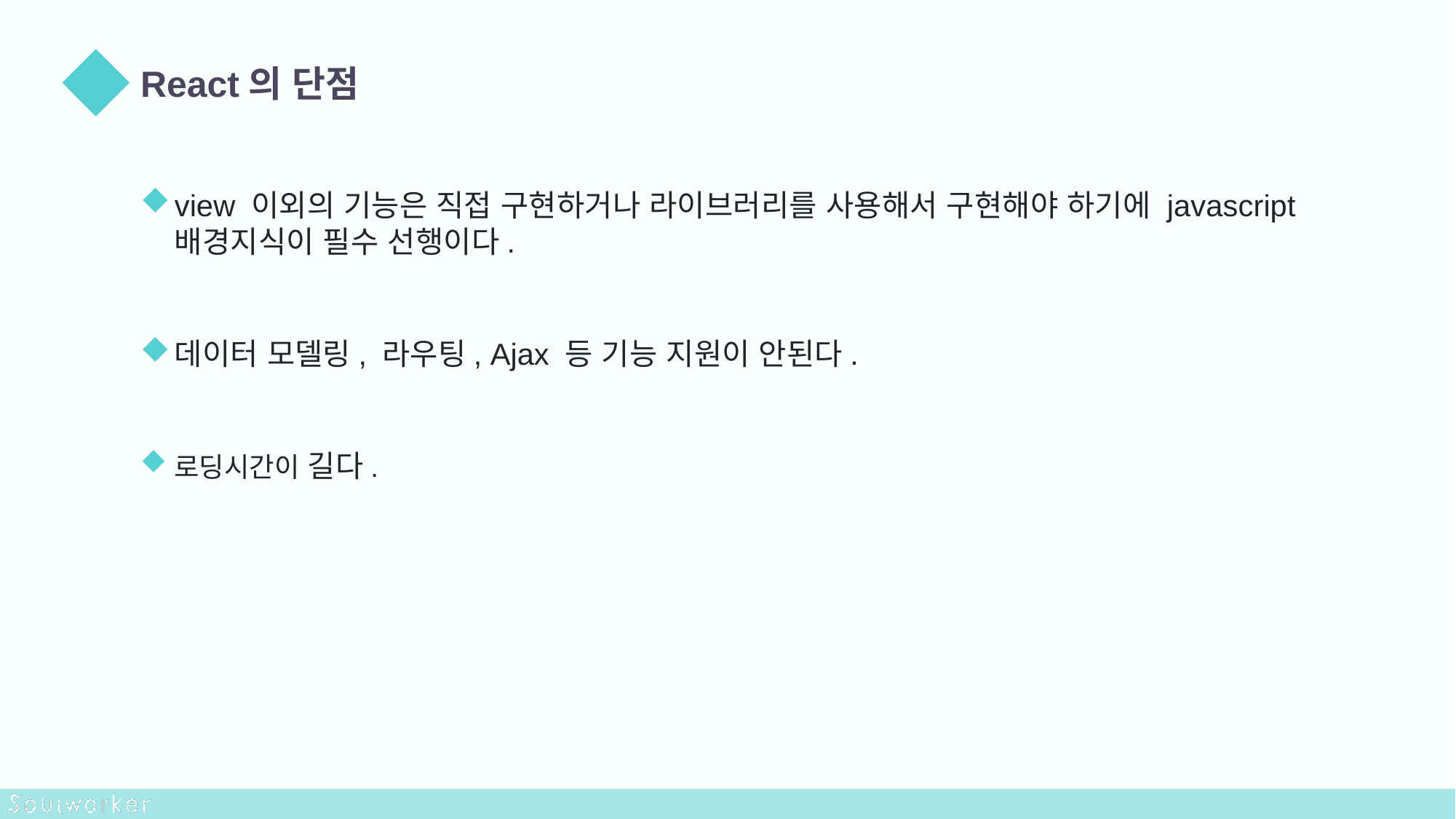

React의 단점
view 이외의 기능은 직접 구현하거나 라이브러리를 사용해서 구현해야 하기에 javascript 배경지식이 필수 선행이다.
데이터 모델링, 라우팅, Ajax 등 기능 지원이 안된다.
로딩시간이 길다.